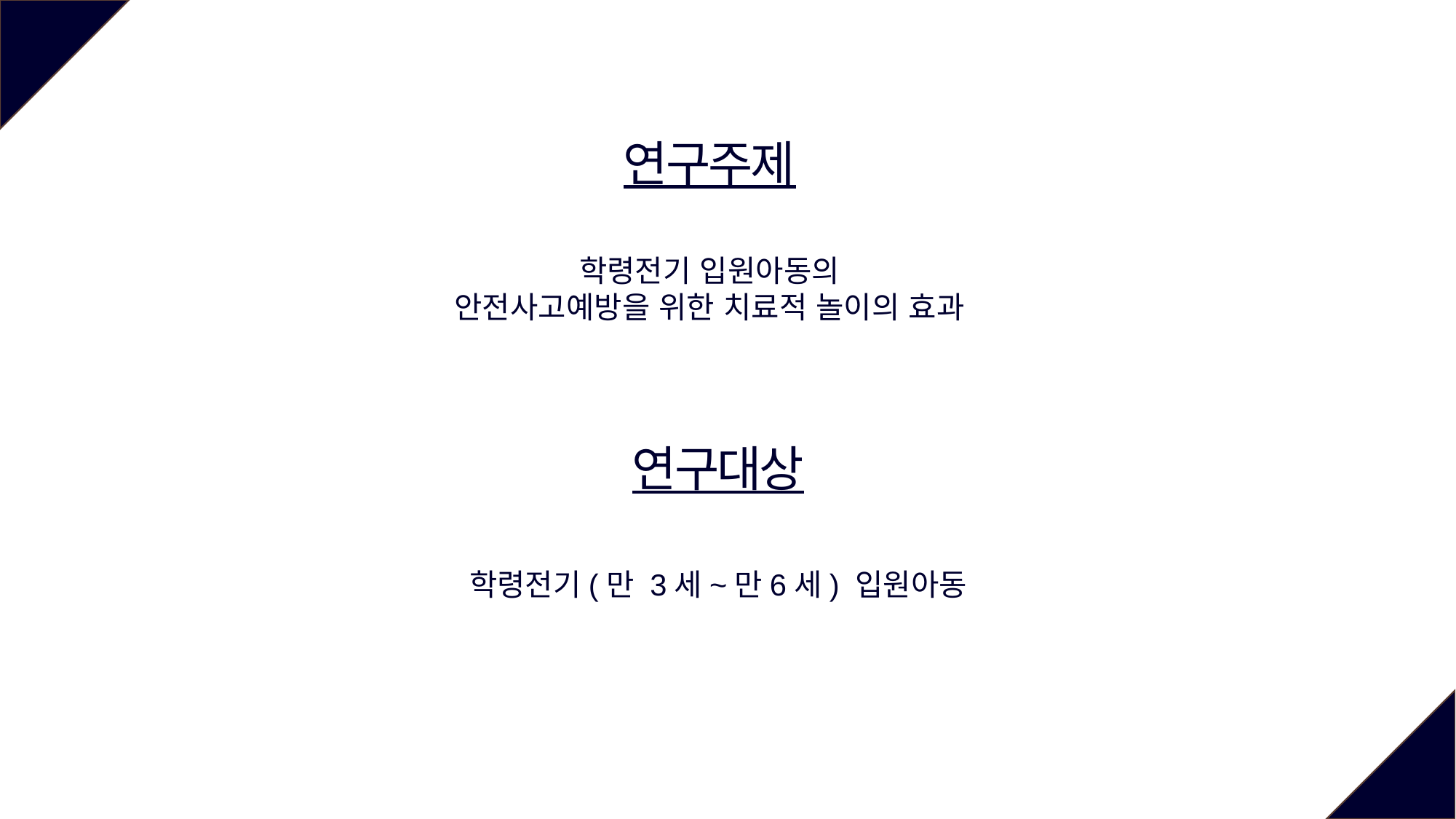

연구주제
학령전기 입원아동의
안전사고예방을 위한 치료적 놀이의 효과
연구대상
학령전기(만 3세~만6세) 입원아동